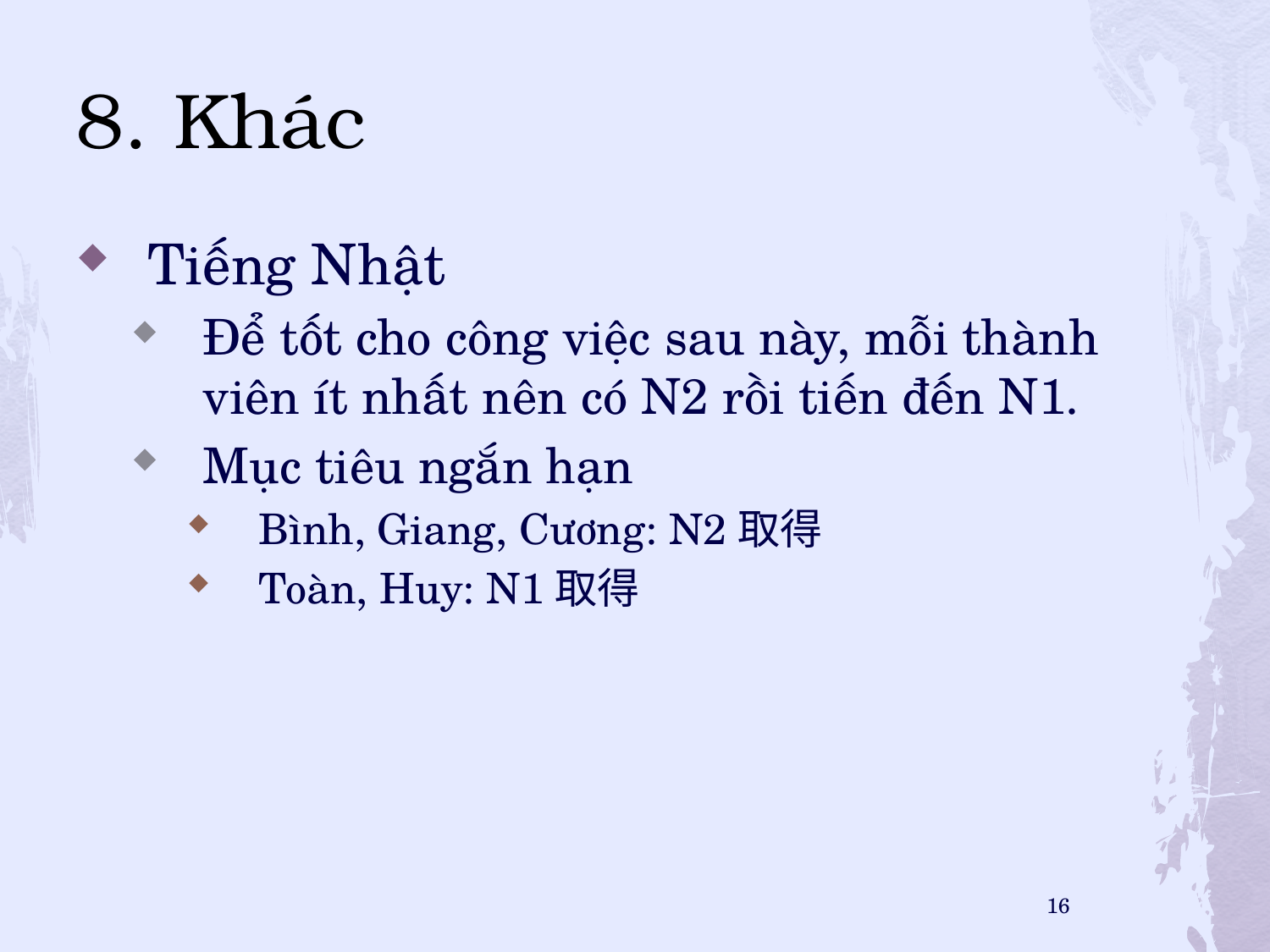

# 8. Khác
Tiếng Nhật
Để tốt cho công việc sau này, mỗi thành viên ít nhất nên có N2 rồi tiến đến N1.
Mục tiêu ngắn hạn
Bình, Giang, Cương: N2取得
Toàn, Huy: N1取得

16